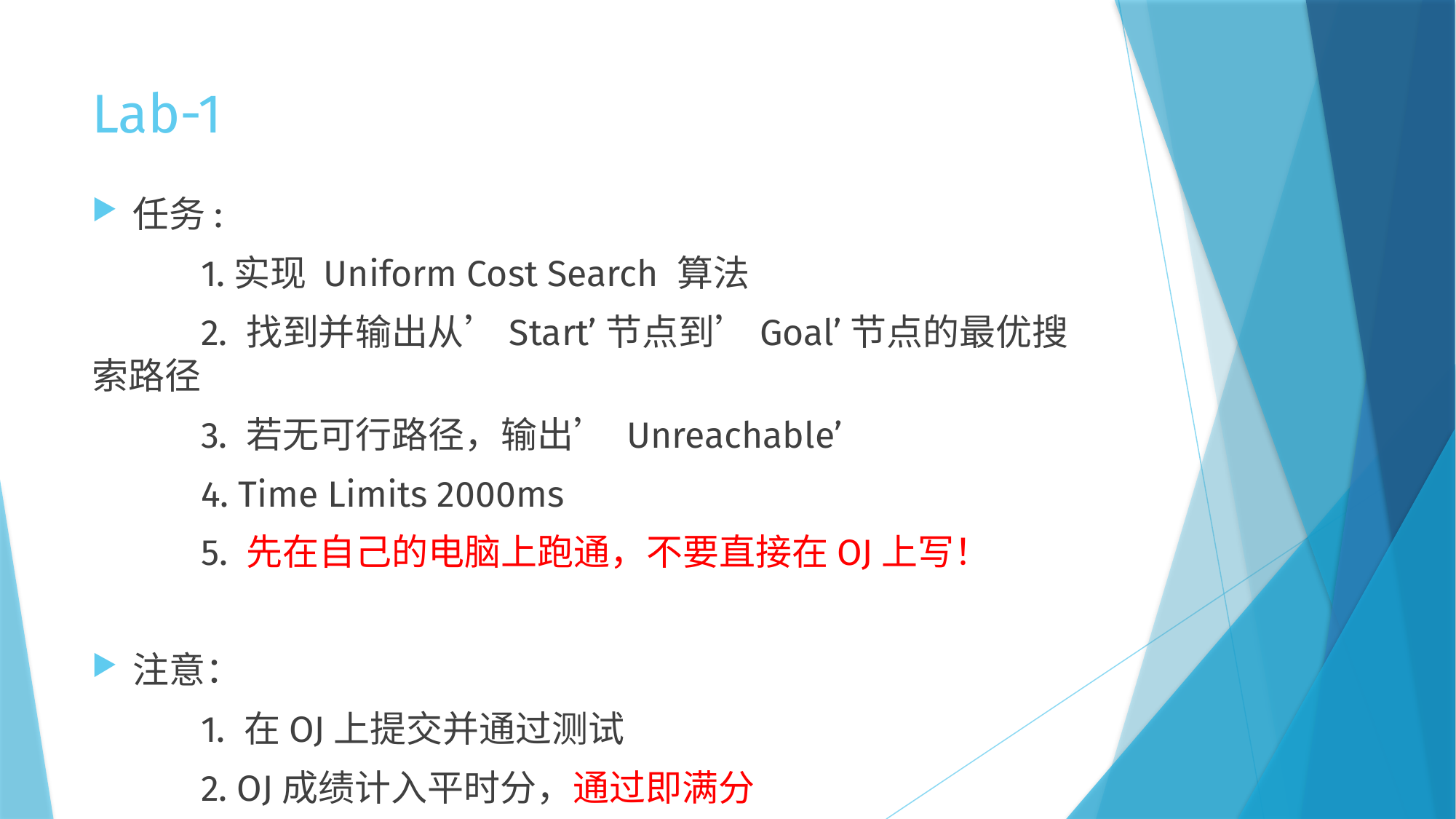

# Lab-1
任务:
	1.实现 Uniform Cost Search 算法
	2. 找到并输出从’Start’节点到’Goal’节点的最优搜索路径
	3. 若无可行路径，输出’ Unreachable’
	4. Time Limits 2000ms
	5. 先在自己的电脑上跑通，不要直接在OJ上写！

注意：
	1. 在OJ上提交并通过测试
	2. OJ成绩计入平时分，通过即满分